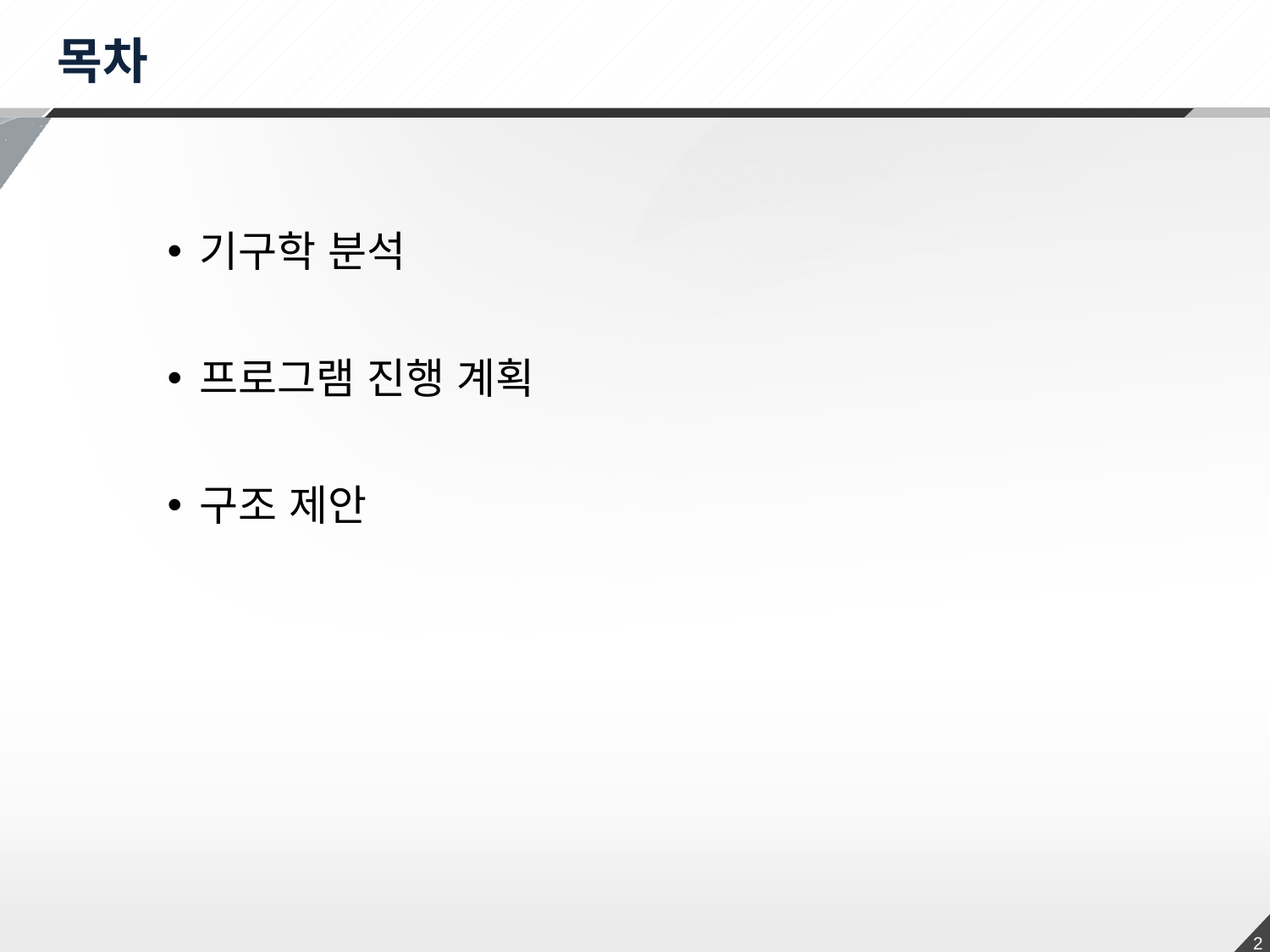

목차

기구학 분석

프로그램 진행 계획

구조 제안